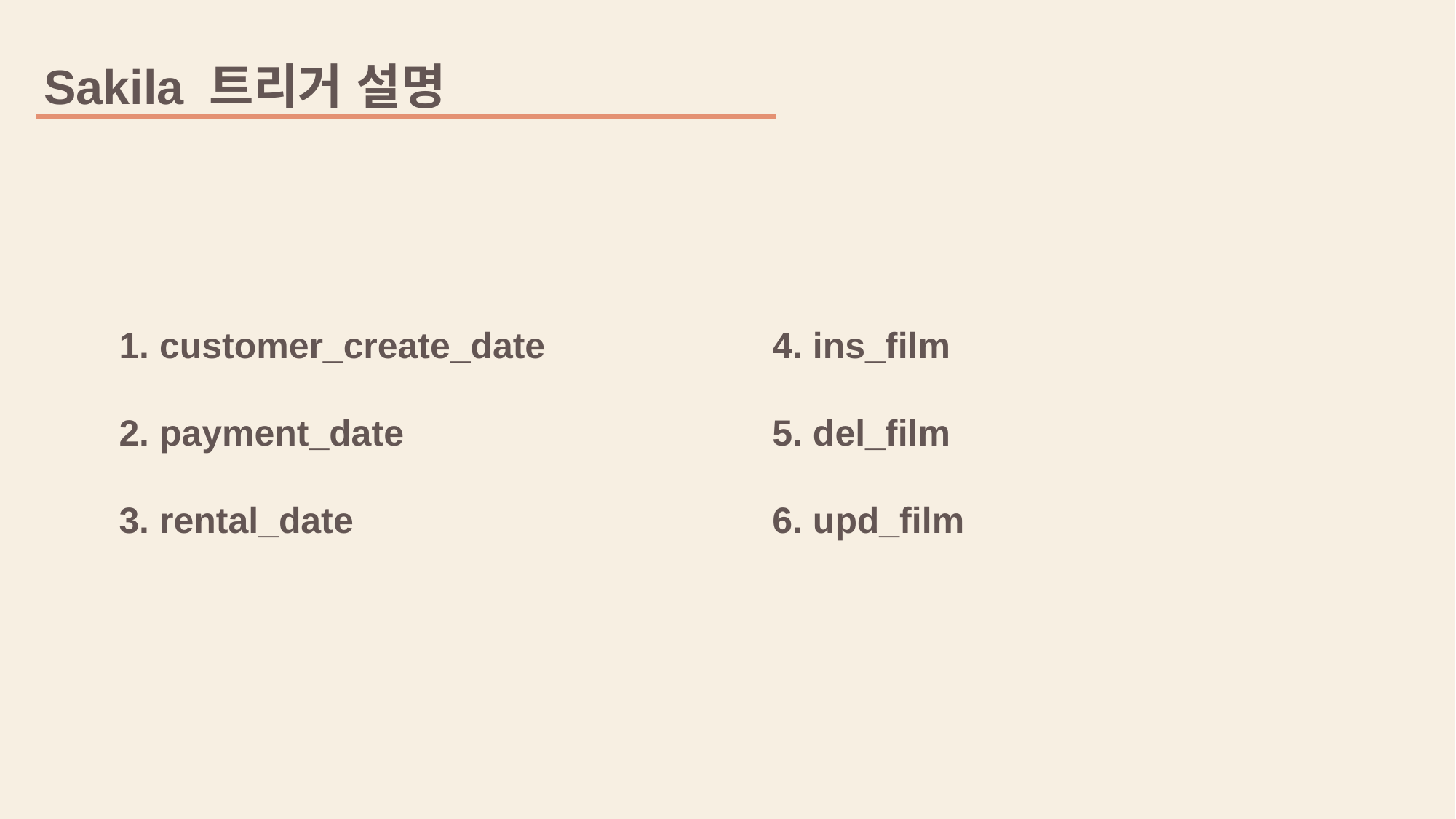

Sakila 트리거 설명
4. ins_film
5. del_film
6. upd_film
1. customer_create_date
2. payment_date
3. rental_date